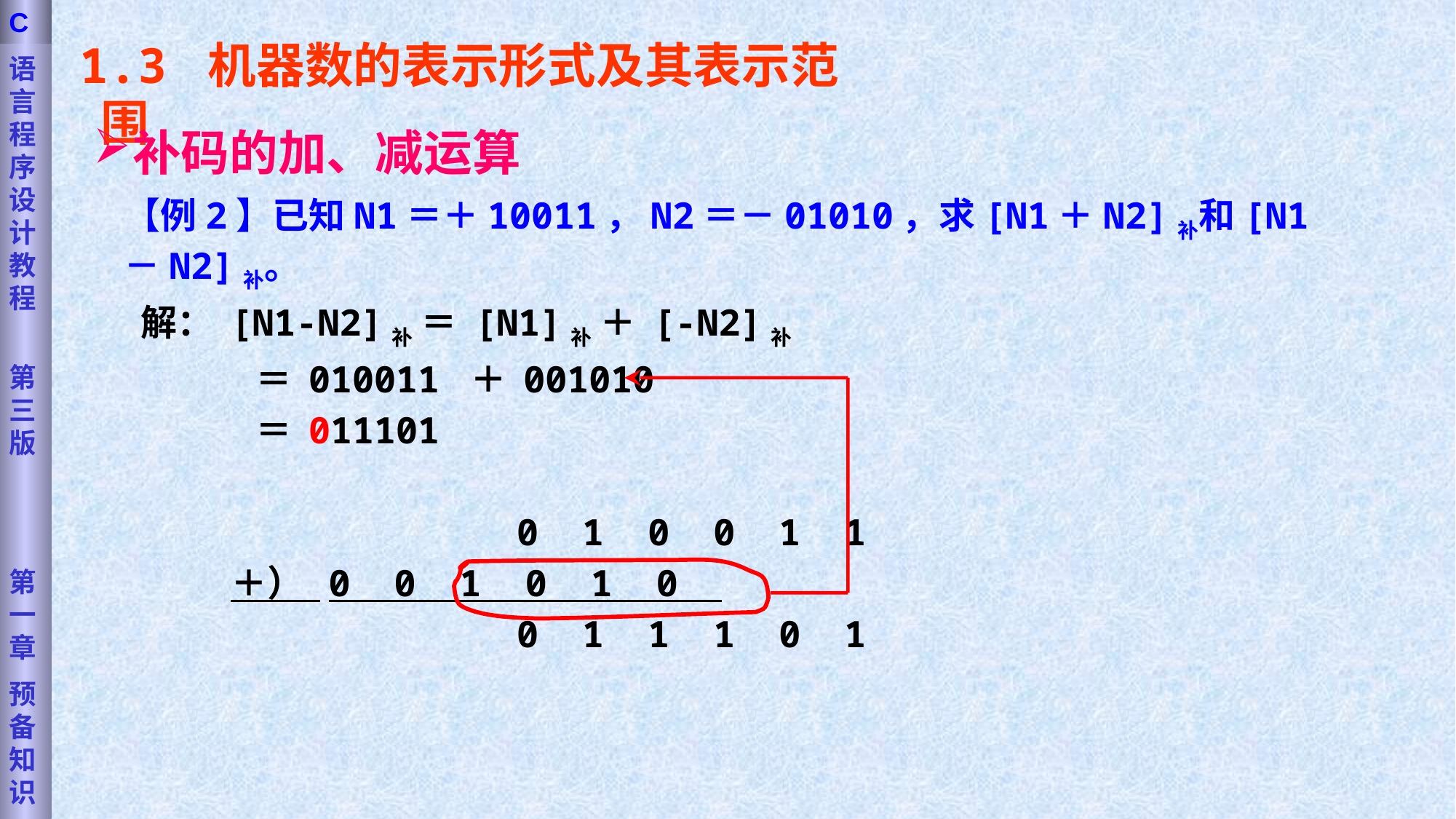

语言程序设计教程
第三版

第一章
预备知识
C
1.3 机器数的表示形式及其表示范围
补码的加、减运算

【例2】已知N1＝＋10011，N2＝－01010，求[N1＋N2]补和[N1－N2]补。
 解： [N1-N2]补 ＝ [N1]补 ＋ [-N2]补
               ＝ 010011 ＋ 001010
               ＝ 011101

                  0  1  0  0  1  1
            ＋）  0  0  1  0  1  0
                  0  1  1  1  0  1